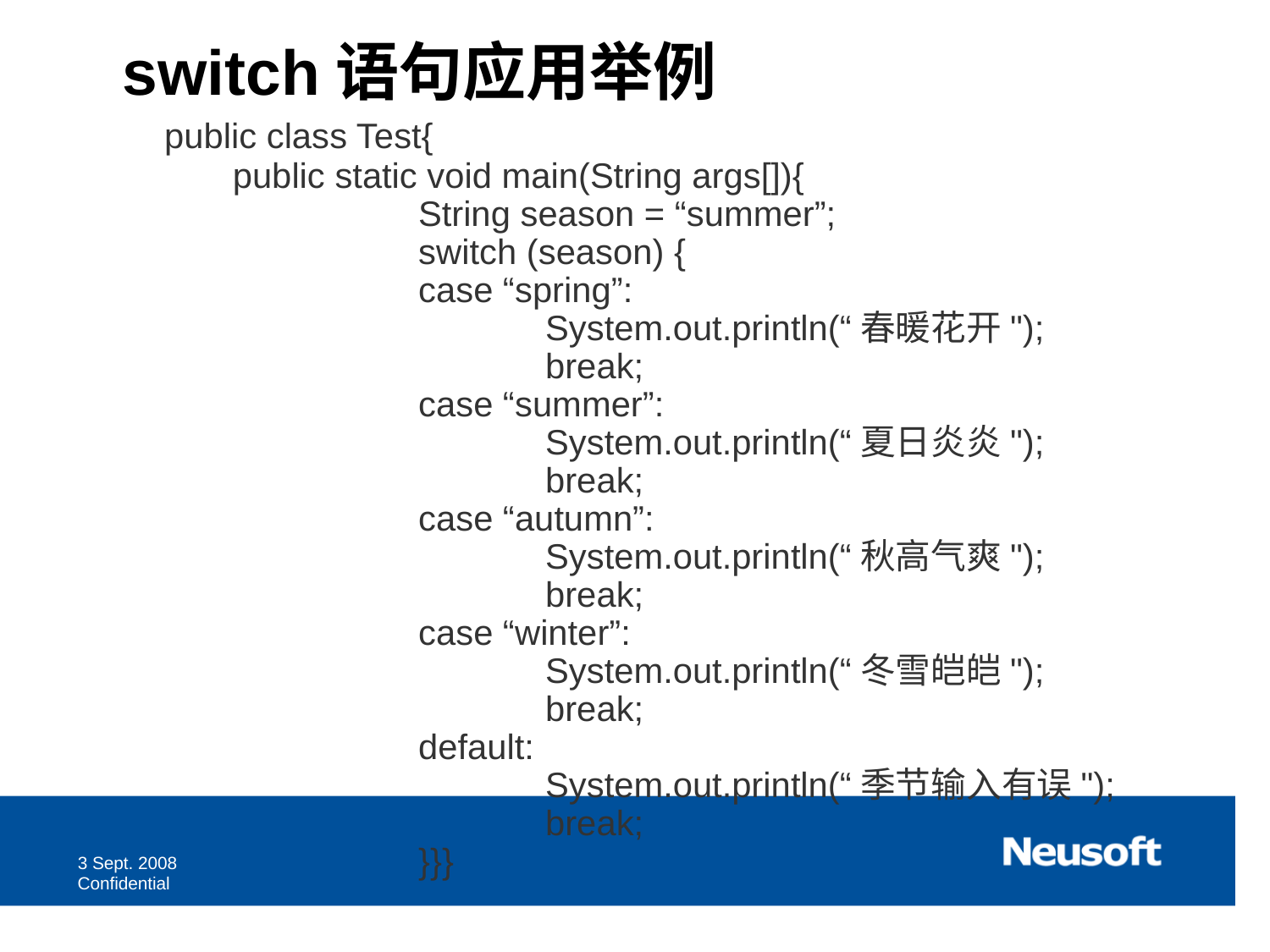

switch语句应用举例
	public class Test{
	       public static void main(String args[]){
			String season = “summer”;
			switch (season) {
		       	case “spring”:
				System.out.println(“春暖花开");
				break;
		       	case “summer”:
				System.out.println(“夏日炎炎");
				break;
			case “autumn”:
				System.out.println(“秋高气爽");
				break;
			case “winter”:
				System.out.println(“冬雪皑皑");
				break;
		        	default:
				System.out.println(“季节输入有误");
				break;
		 	}}}